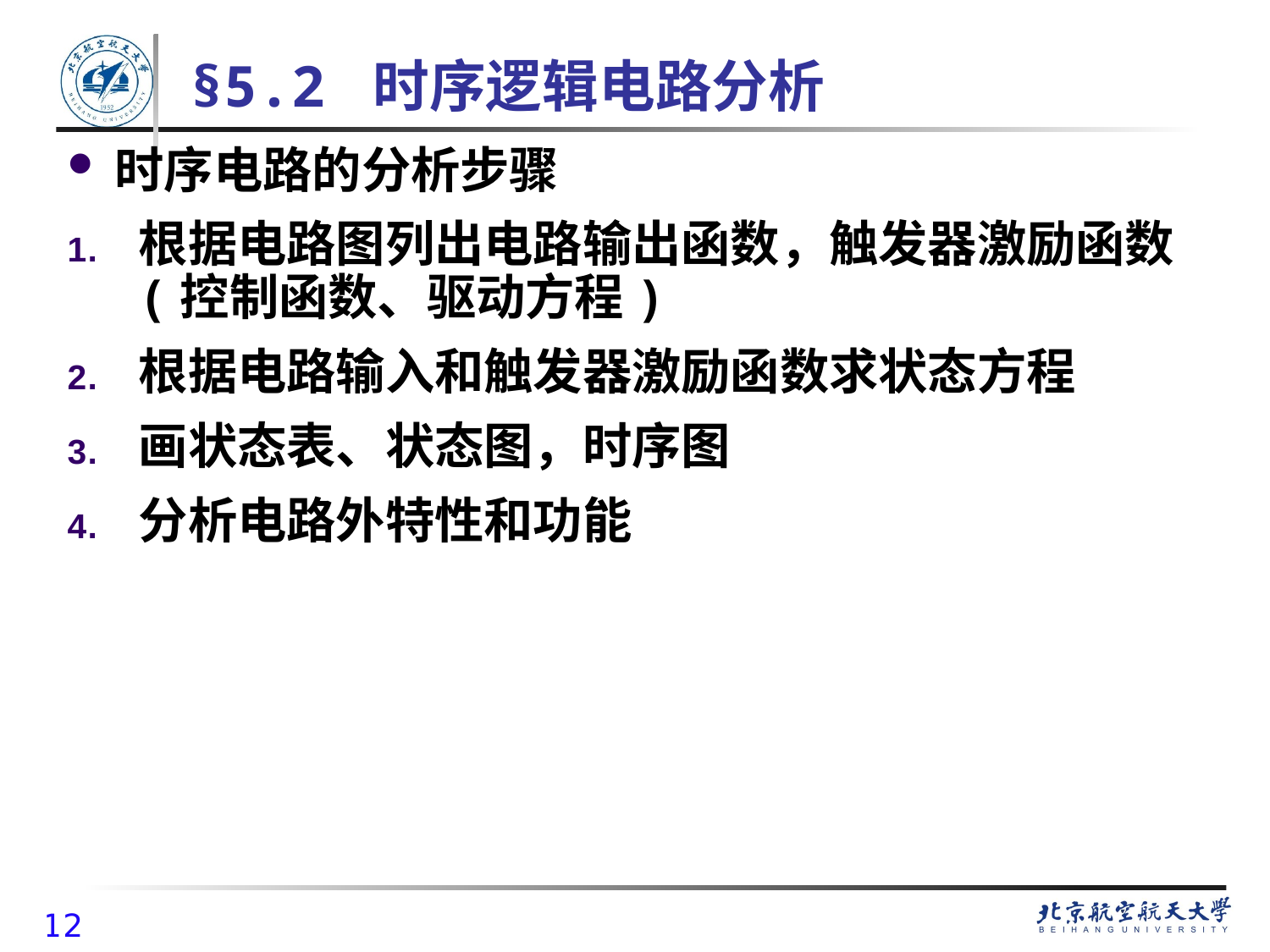

# §5.2 时序逻辑电路分析
时序电路的分析步骤
根据电路图列出电路输出函数，触发器激励函数(控制函数、驱动方程)
根据电路输入和触发器激励函数求状态方程
画状态表、状态图，时序图
分析电路外特性和功能
12